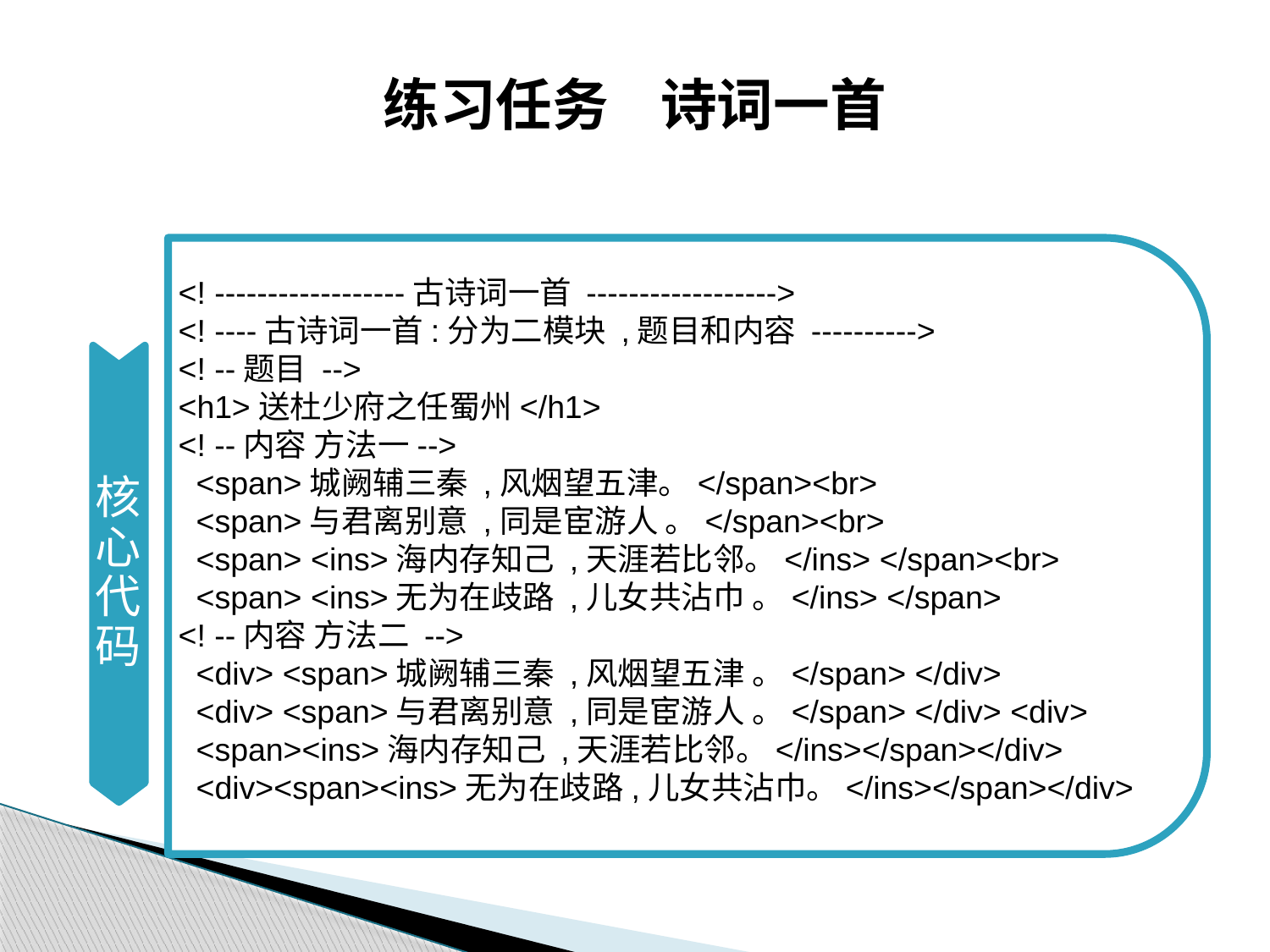

# 练习任务    诗词一首

核心代码
<! ------------------古诗词一首 ------------------>
<! ----古诗词一首:分为二模块 ,题目和内容 ---------->
<! --题目 -->
<h1>送杜少府之任蜀州</h1>
<! --内容 方法一-->
  <span>城阙辅三秦 ,风烟望五津。</span><br>
  <span>与君离别意 ,同是宦游人 。</span><br>
  <span> <ins>海内存知己 ,天涯若比邻。</ins> </span><br>
  <span> <ins>无为在歧路 ,儿女共沾巾 。</ins> </span>
<! --内容 方法二 -->
  <div> <span>城阙辅三秦 ,风烟望五津 。</span> </div>
  <div> <span>与君离别意 ,同是宦游人 。</span> </div> <div>
  <span><ins>海内存知己 ,天涯若比邻。</ins></span></div>
  <div><span><ins>无为在歧路,儿女共沾巾。</ins></span></div>